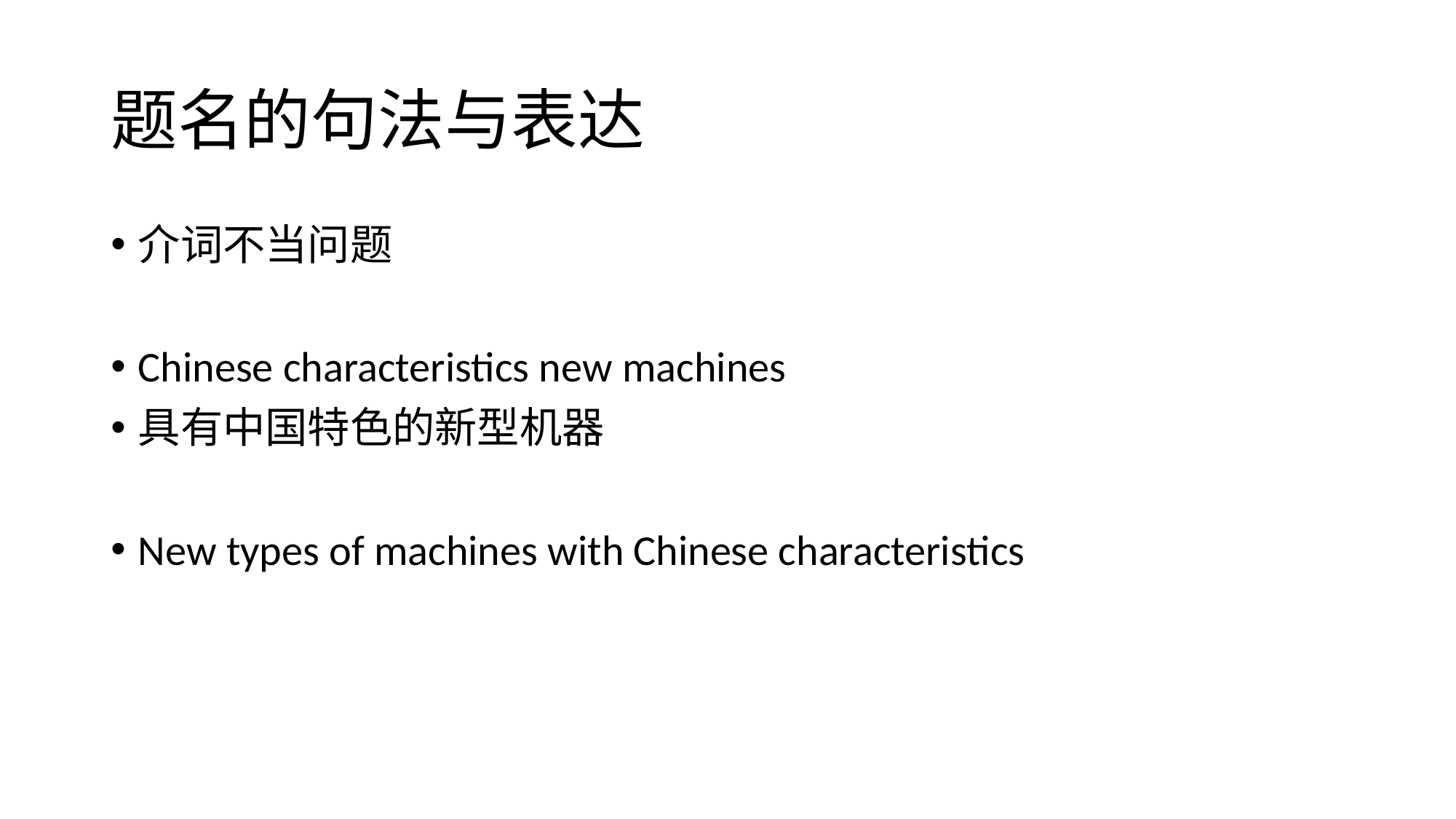

# 题名的句法与表达
介词不当问题

Chinese characteristics new machines
具有中国特色的新型机器

New types of machines with Chinese characteristics